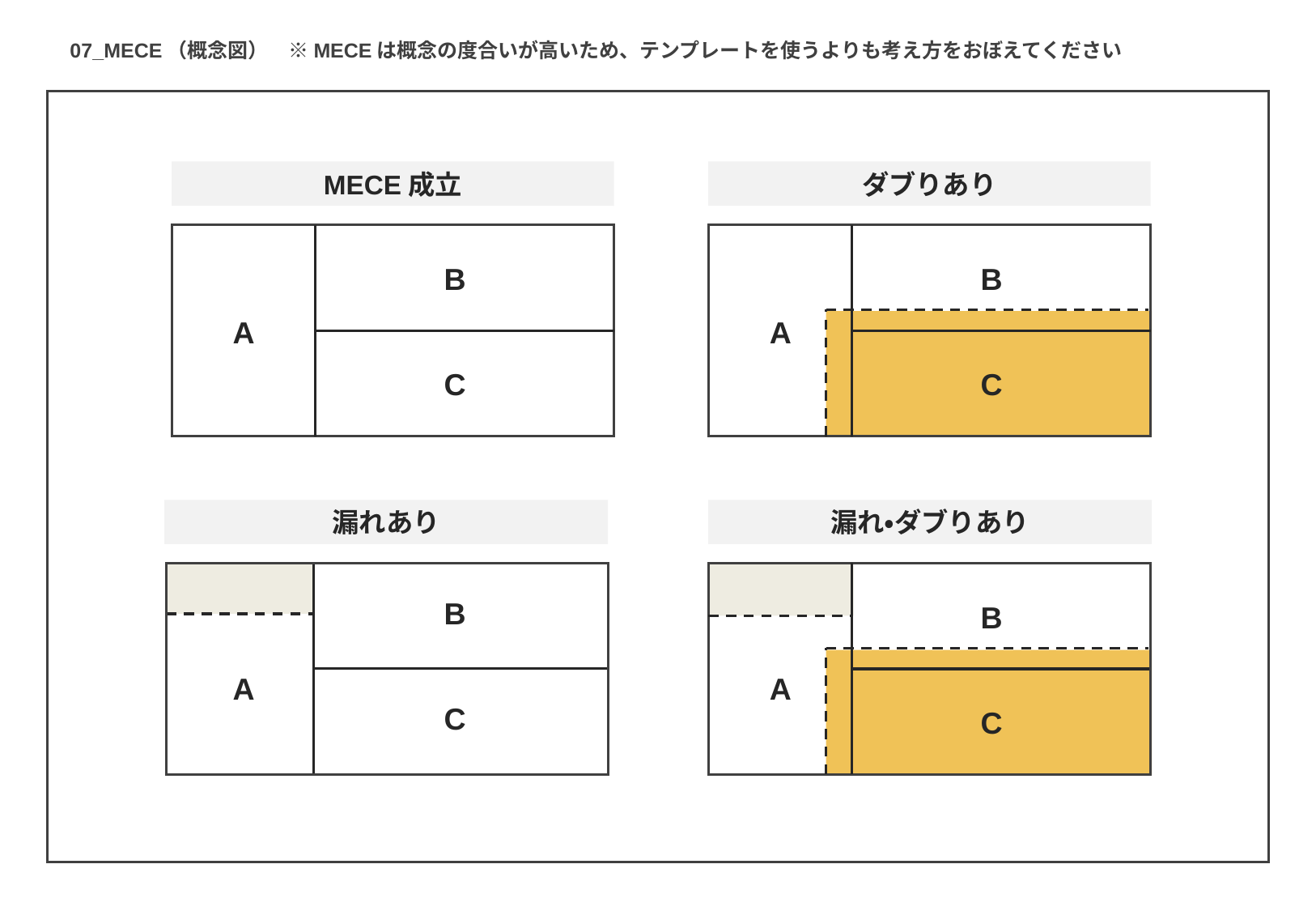

07_MECE（概念図）　※MECEは概念の度合いが高いため、テンプレートを使うよりも考え方をおぼえてください

MECE成立
ダブりあり

B
B
A
A

C
C
漏れあり
漏れ・ダブりあり

B
B

A
A
C
C